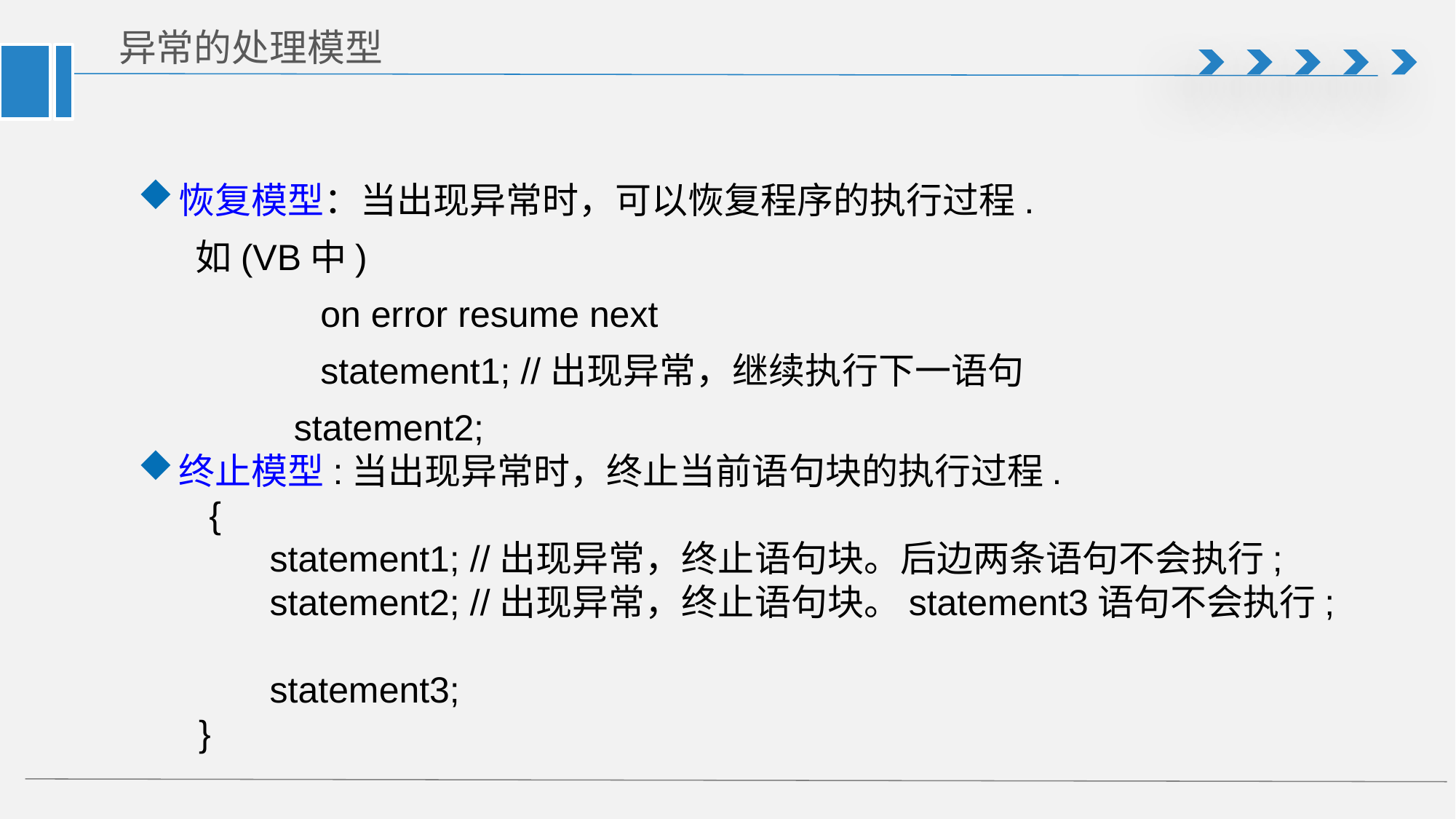

# 异常的处理模型
恢复模型：当出现异常时，可以恢复程序的执行过程.
      如(VB中)
                  on error resume next
                  statement1; //出现异常，继续执行下一语句
                  statement2;
终止模型:当出现异常时，终止当前语句块的执行过程.
       {
             statement1; //出现异常，终止语句块。后边两条语句不会执行;
             statement2; //出现异常，终止语句块。statement3语句不会执行;
             statement3;
      }